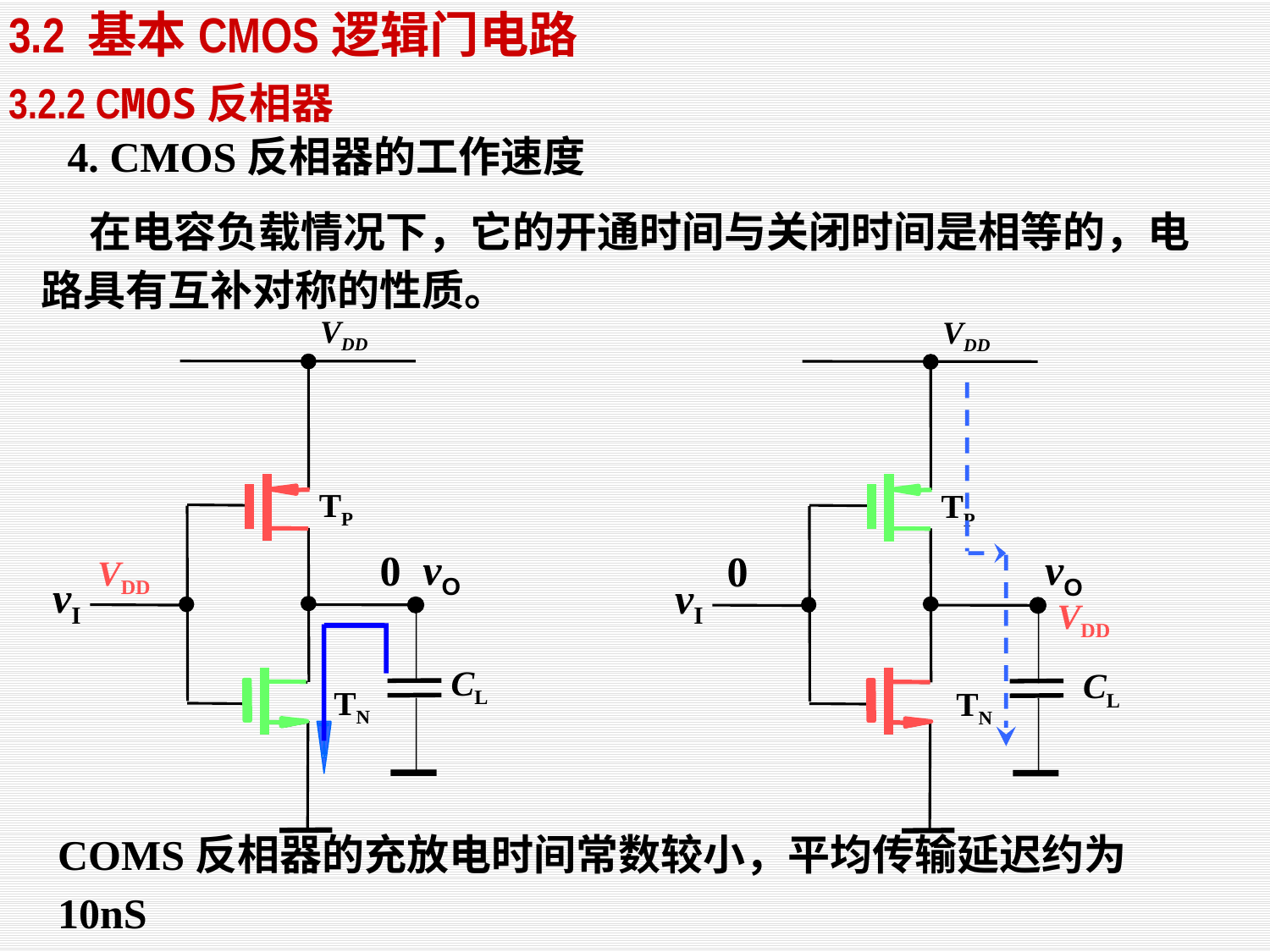

3.2 基本CMOS逻辑门电路
3.2.2 CMOS反相器
4. CMOS反相器的工作速度
    在电容负载情况下，它的开通时间与关闭时间是相等的，电路具有互补对称的性质。
VDD

TP

vO
vI

TN

CL
VDD

TP

vO
vI

TN

CL

0
0
VDD
VDD

COMS反相器的充放电时间常数较小，平均传输延迟约为10nS